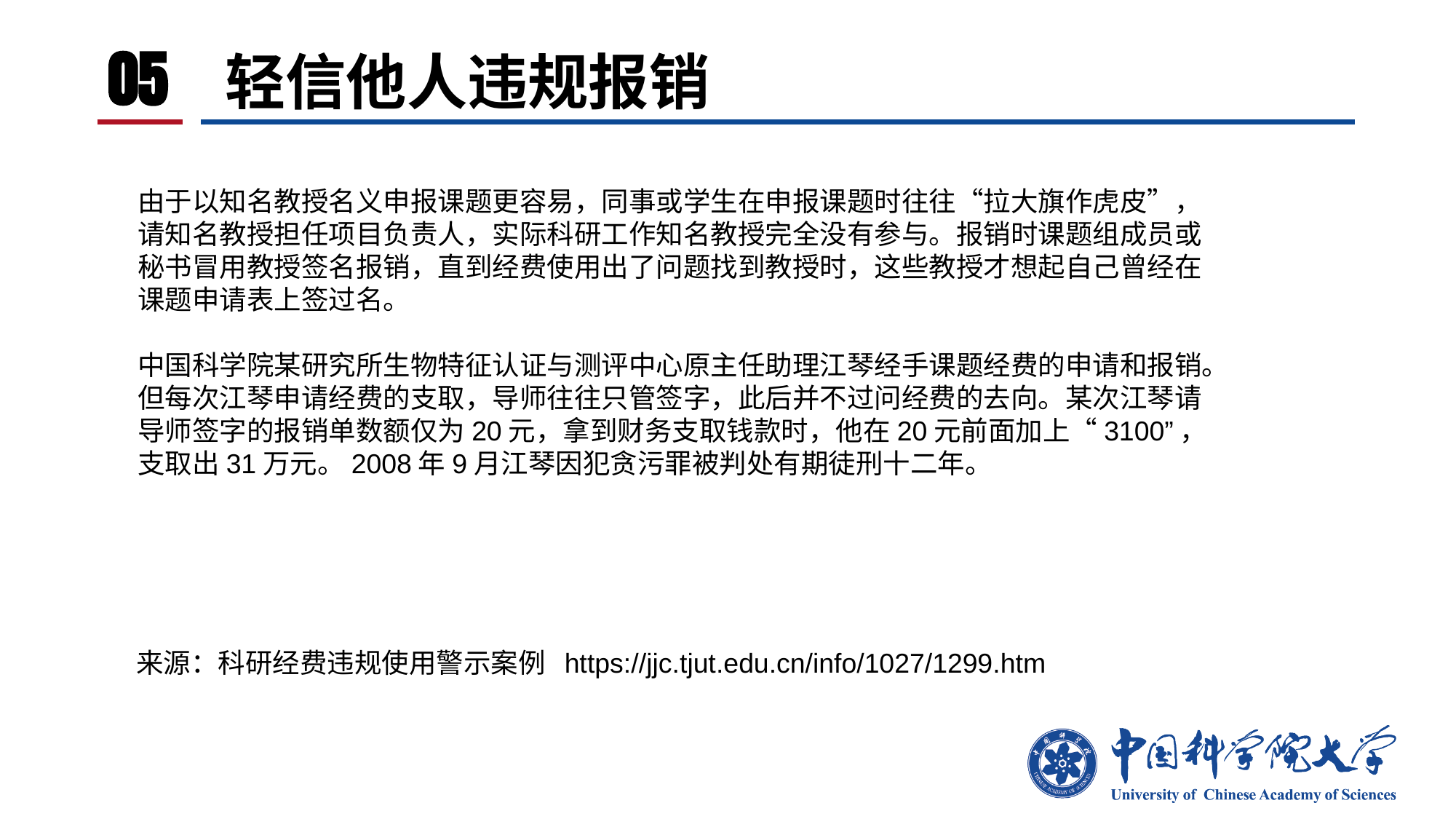

# 05   轻信他人违规报销
由于以知名教授名义申报课题更容易，同事或学生在申报课题时往往“拉大旗作虎皮”，请知名教授担任项目负责人，实际科研工作知名教授完全没有参与。报销时课题组成员或秘书冒用教授签名报销，直到经费使用出了问题找到教授时，这些教授才想起自己曾经在课题申请表上签过名。

中国科学院某研究所生物特征认证与测评中心原主任助理江琴经手课题经费的申请和报销。但每次江琴申请经费的支取，导师往往只管签字，此后并不过问经费的去向。某次江琴请导师签字的报销单数额仅为20元，拿到财务支取钱款时，他在20元前面加上“3100”，支取出31万元。2008年9月江琴因犯贪污罪被判处有期徒刑十二年。
来源：科研经费违规使用警示案例  https://jjc.tjut.edu.cn/info/1027/1299.htm